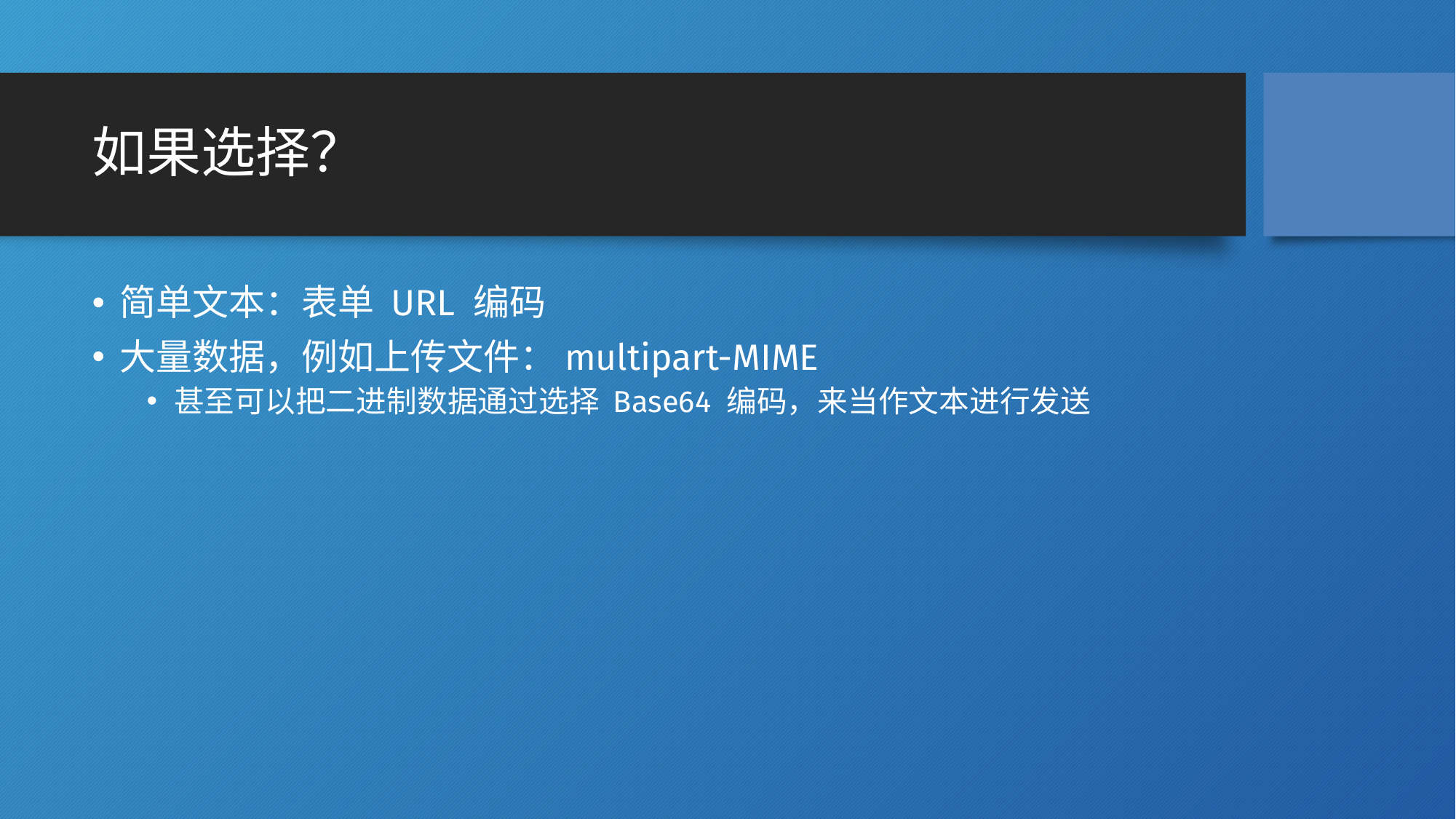

# 如果选择？
简单文本：表单 URL 编码
大量数据，例如上传文件：multipart-MIME
甚至可以把二进制数据通过选择 Base64 编码，来当作文本进行发送